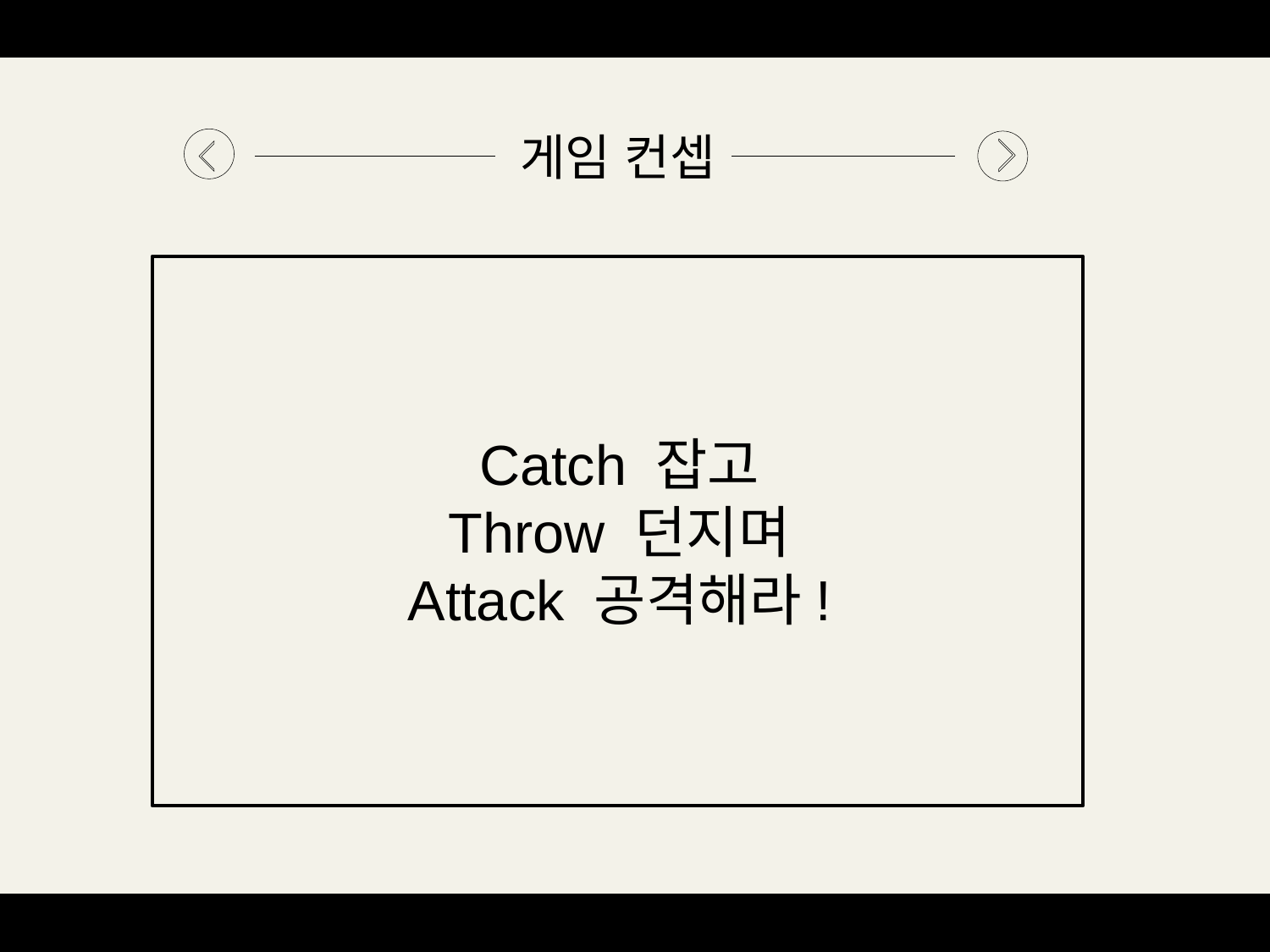

게임 컨셉

Catch 잡고
Throw 던지며
Attack 공격해라!